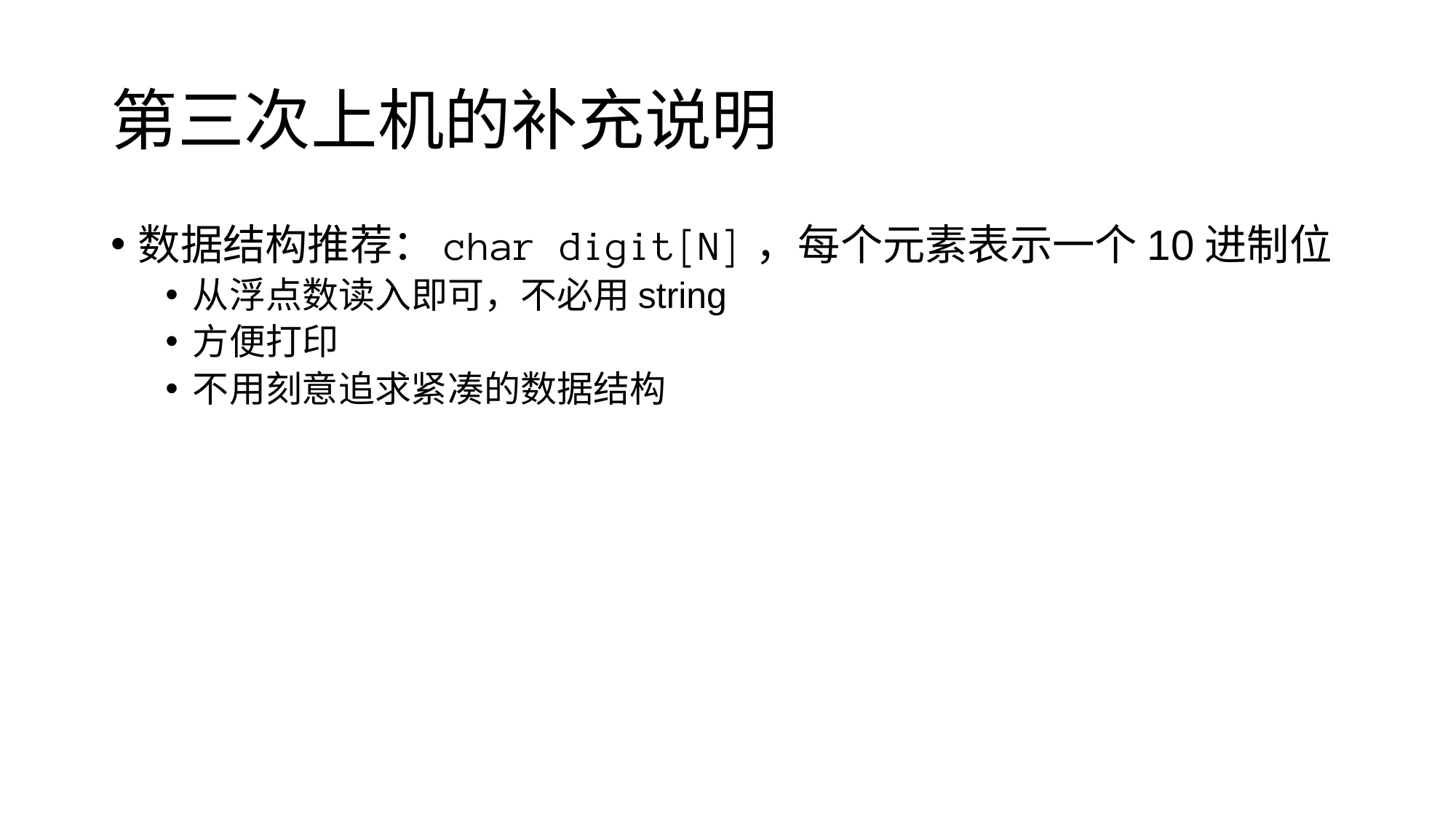

# 第三次上机的补充说明
数据结构推荐：char digit[N]，每个元素表示一个10进制位
从浮点数读入即可，不必用string
方便打印
不用刻意追求紧凑的数据结构